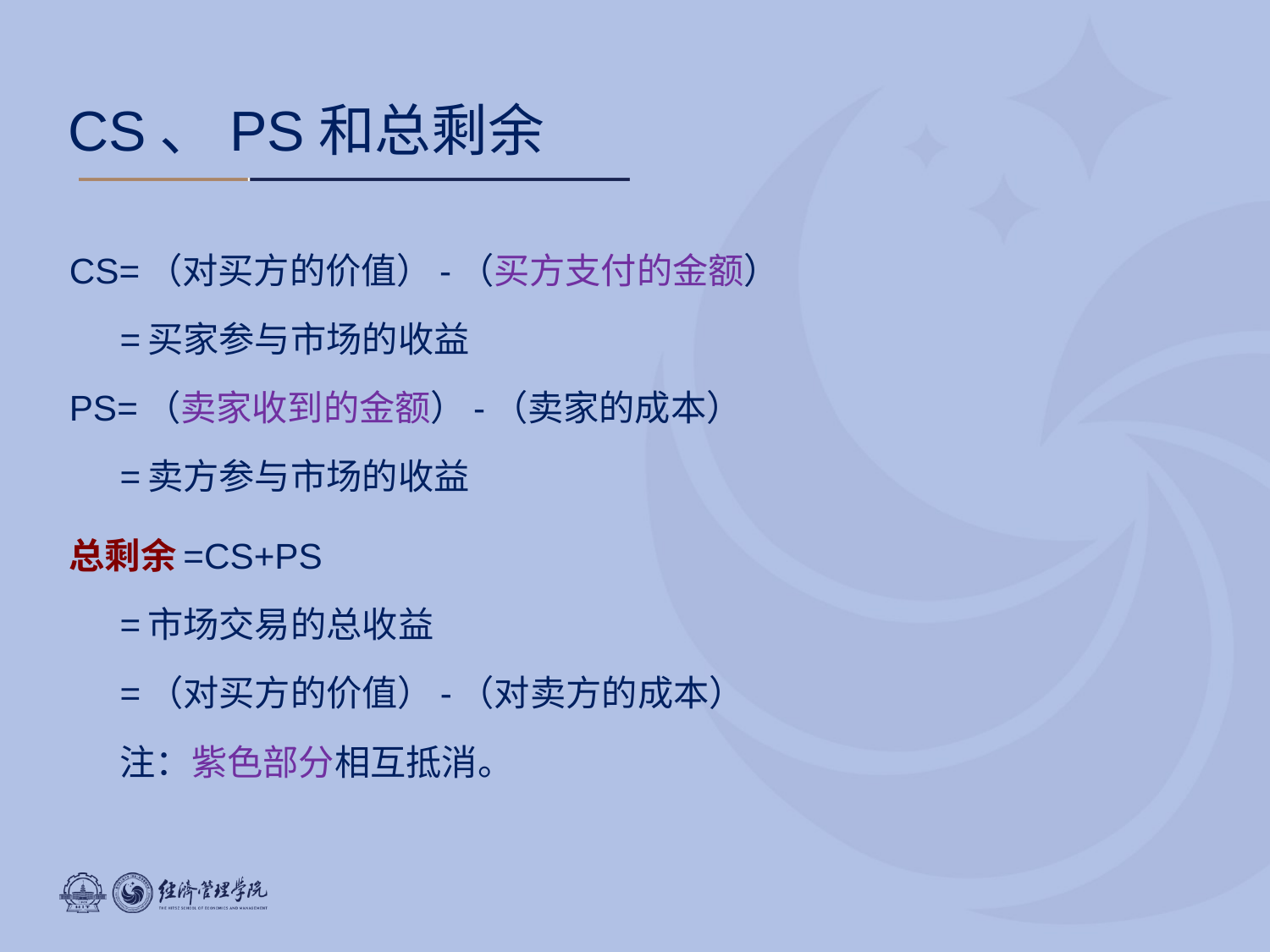

# CS、PS和总剩余
CS=（对买方的价值）-（买方支付的金额）
=买家参与市场的收益
PS=（卖家收到的金额）-（卖家的成本）
=卖方参与市场的收益
总剩余=CS+PS
=市场交易的总收益
=（对买方的价值）-（对卖方的成本）
注：紫色部分相互抵消。